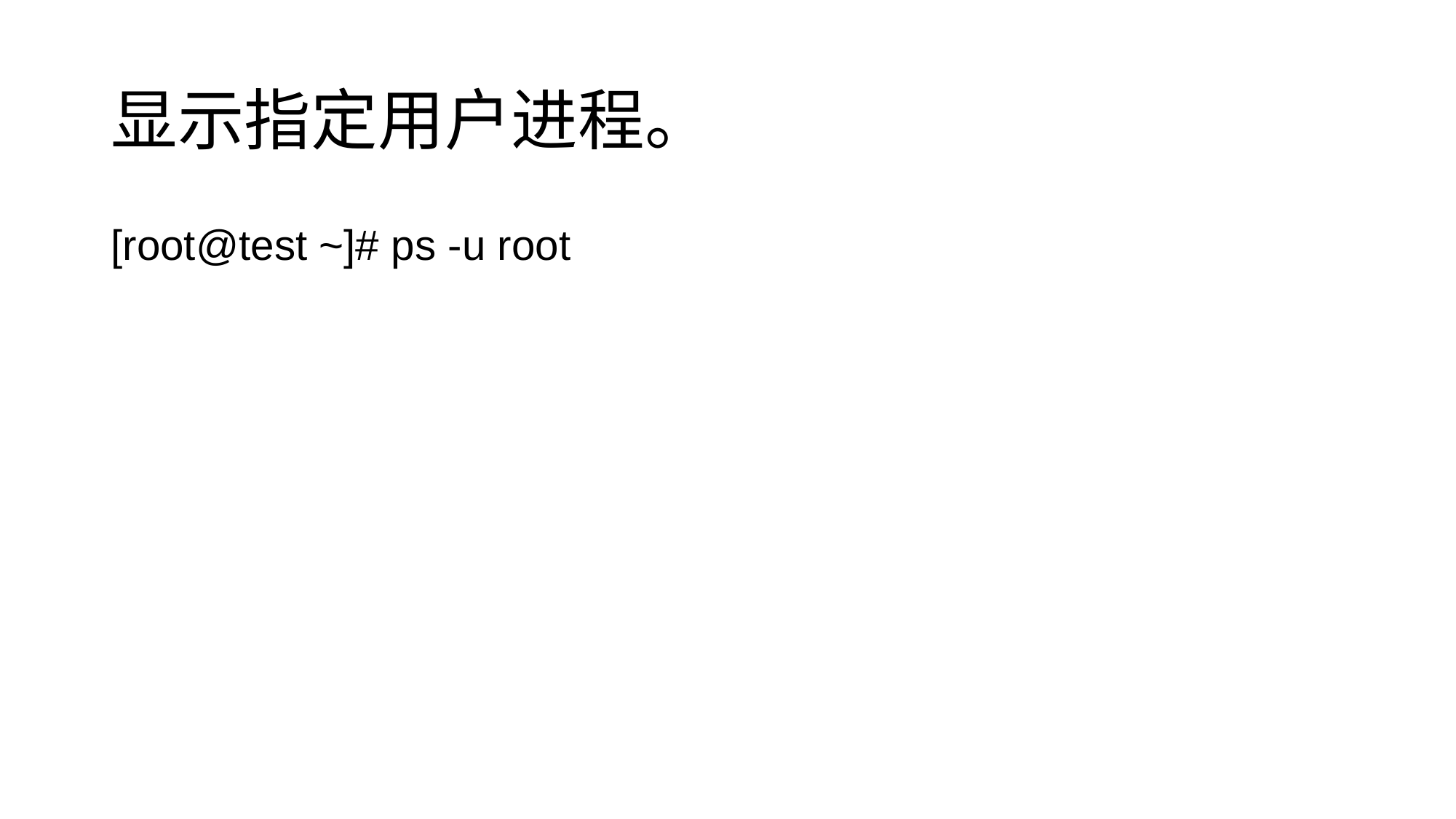

# 显示指定用户进程。
[root@test ~]# ps -u root